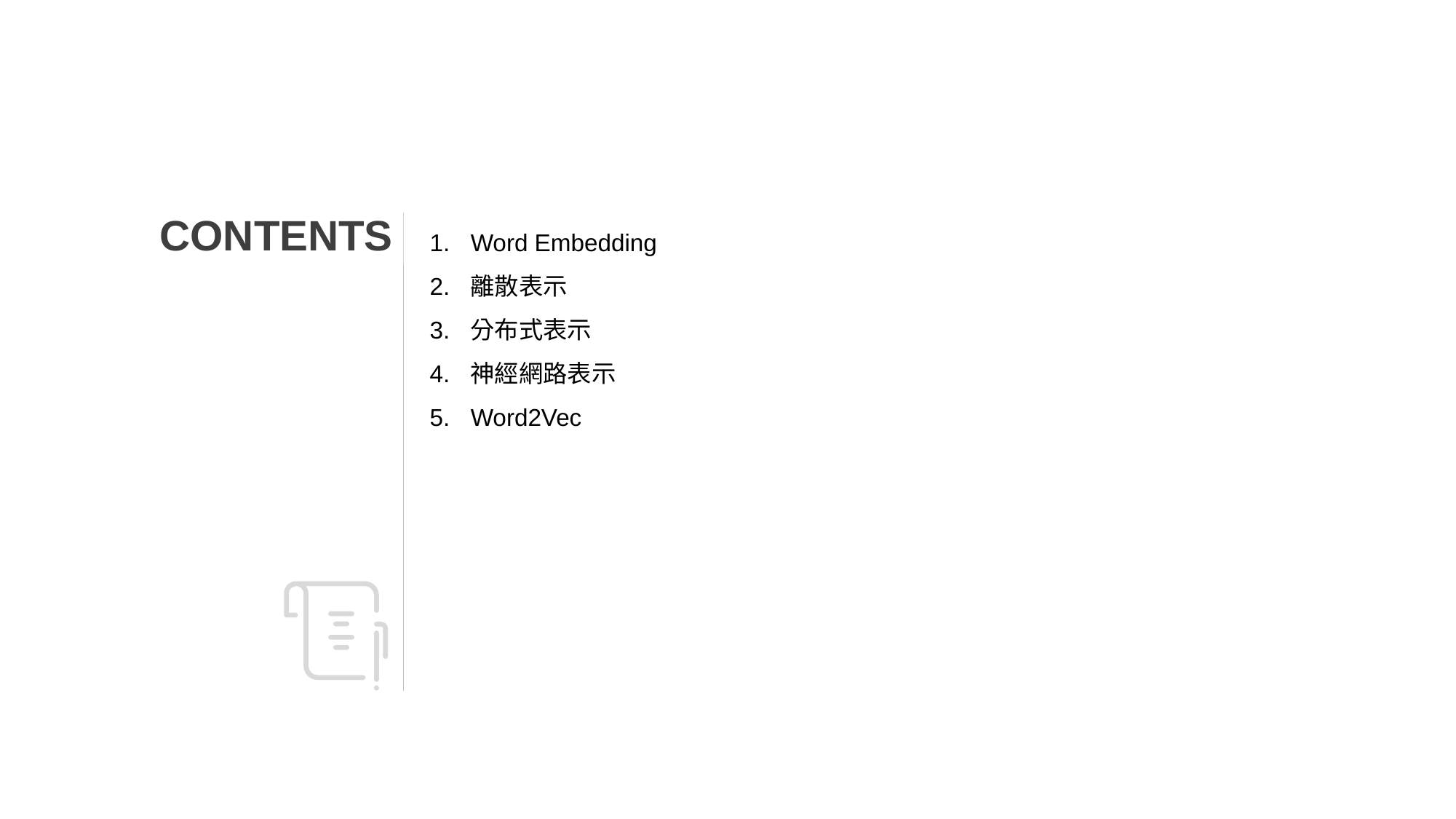

CON TENTS
Word Embedding
離散表示
分布式表示
神經網路表示
Word2Vec